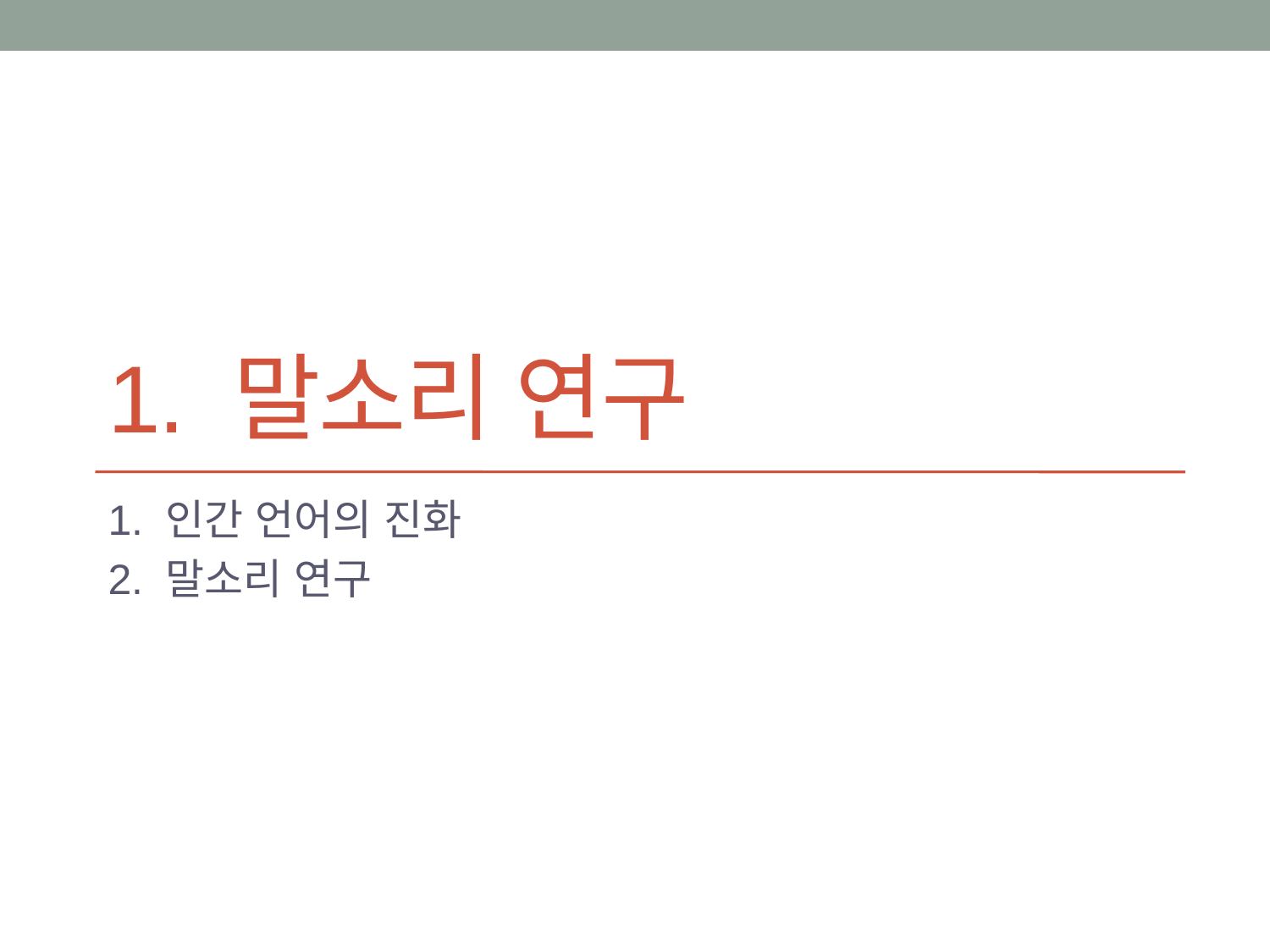

# 1. 말소리 연구
1. 인간 언어의 진화
2. 말소리 연구